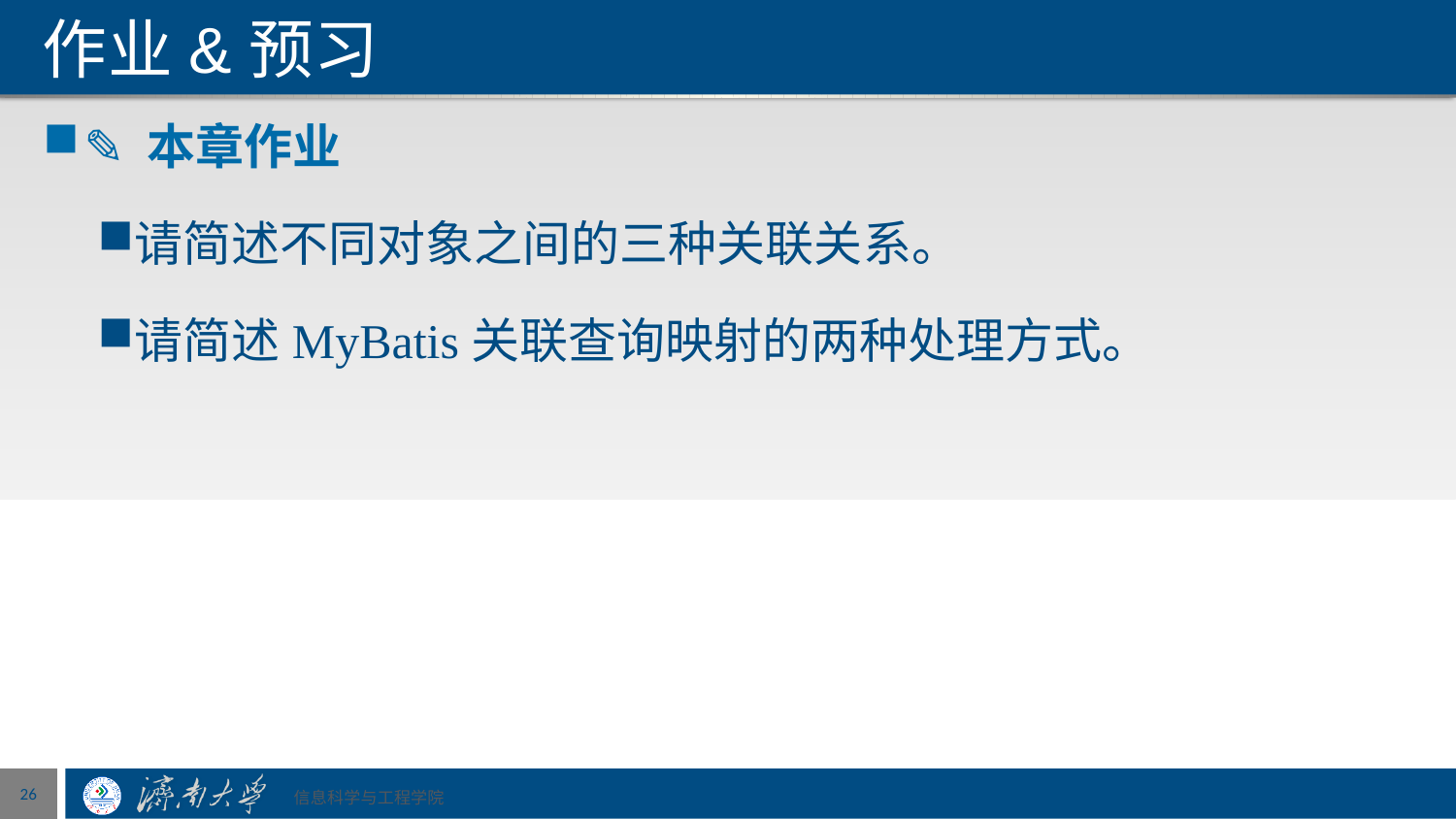

# 作业&预习
✎ 本章作业
请简述不同对象之间的三种关联关系。
请简述MyBatis关联查询映射的两种处理方式。